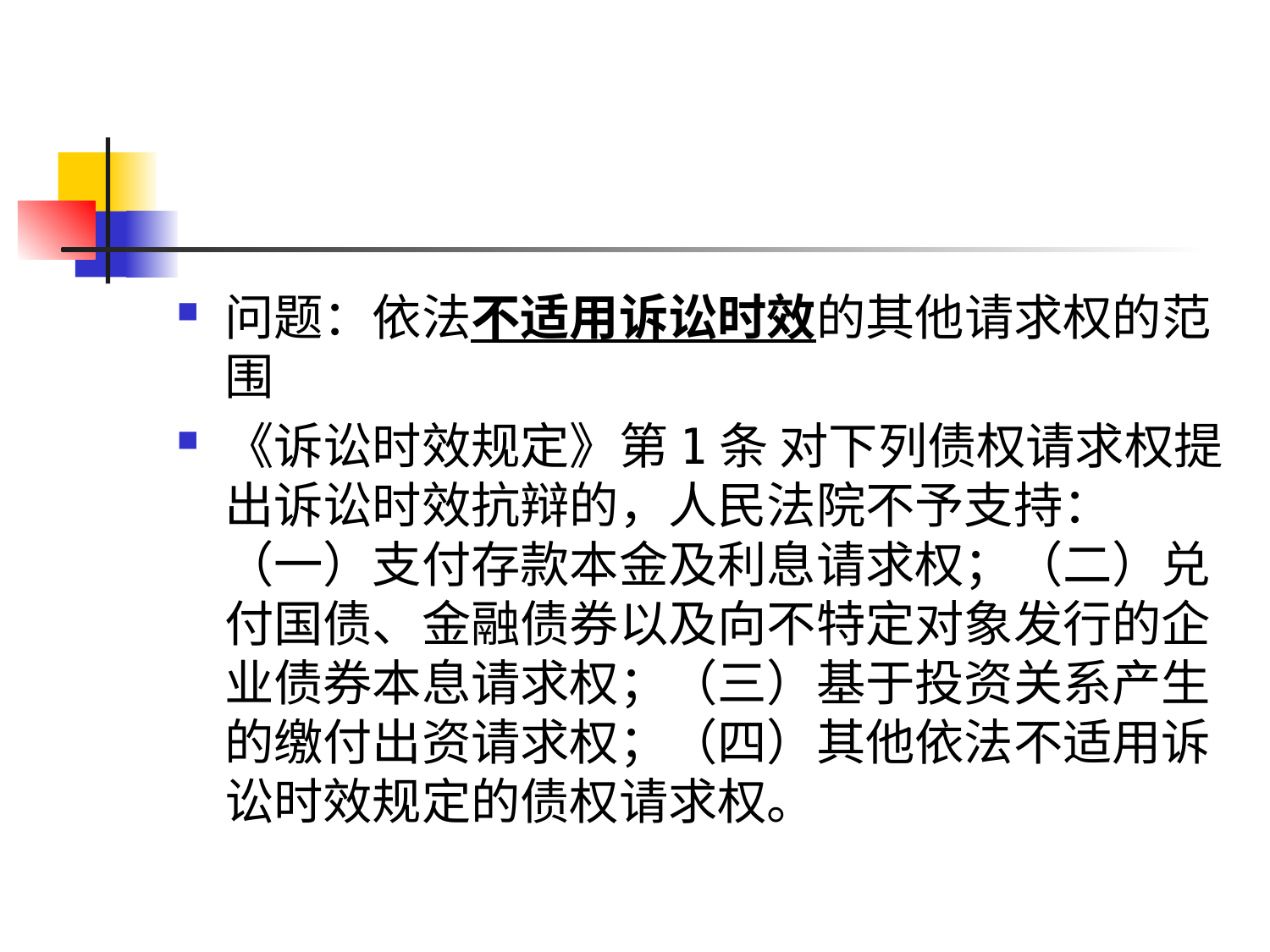

#
问题：依法不适用诉讼时效的其他请求权的范围
《诉讼时效规定》第1条 对下列债权请求权提出诉讼时效抗辩的，人民法院不予支持：（一）支付存款本金及利息请求权；（二）兑付国债、金融债券以及向不特定对象发行的企业债券本息请求权；（三）基于投资关系产生的缴付出资请求权；（四）其他依法不适用诉讼时效规定的债权请求权。